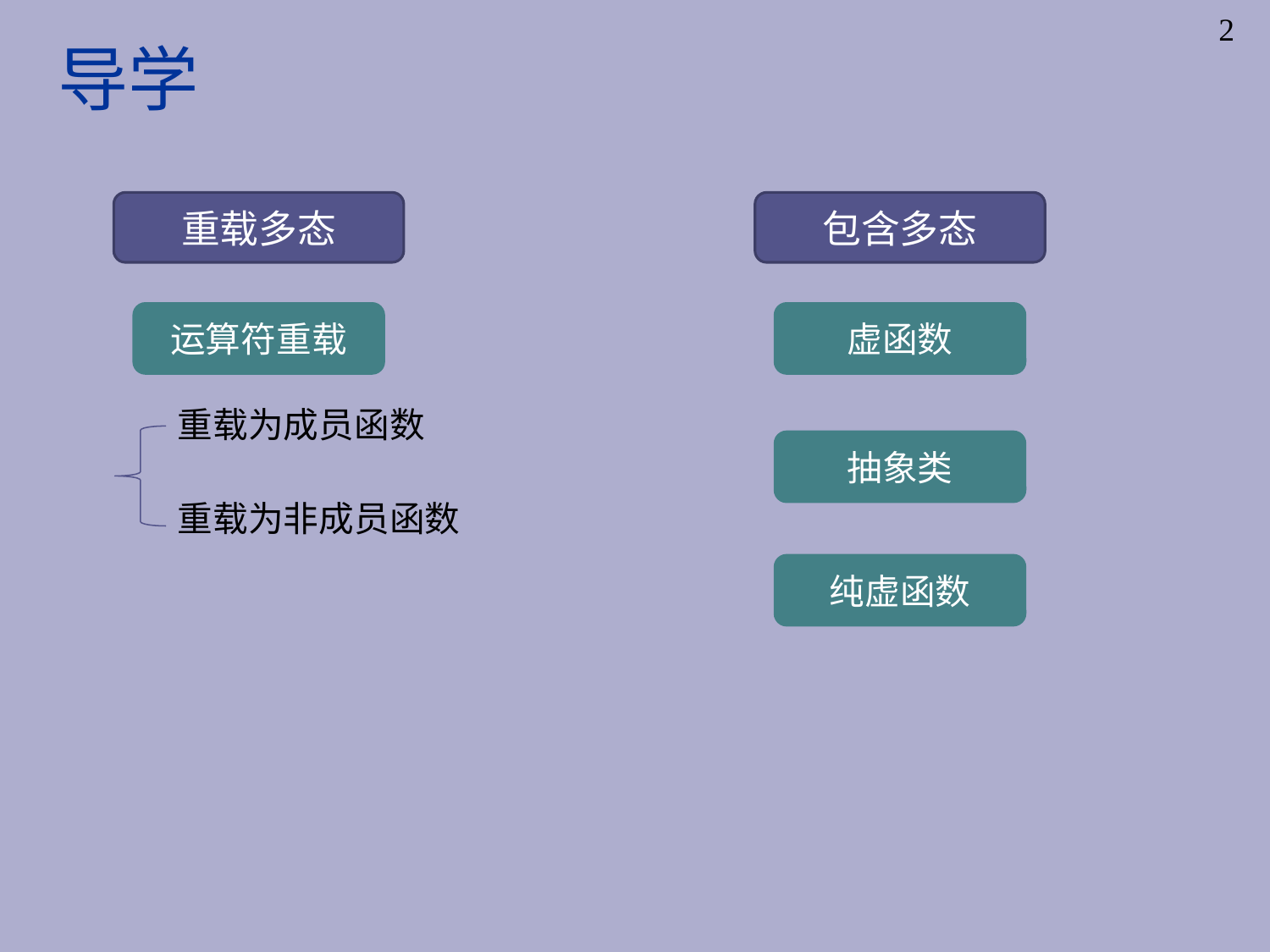

# 导学
2
重载多态
包含多态
运算符重载
虚函数
重载为成员函数

抽象类
重载为非成员函数
纯虚函数